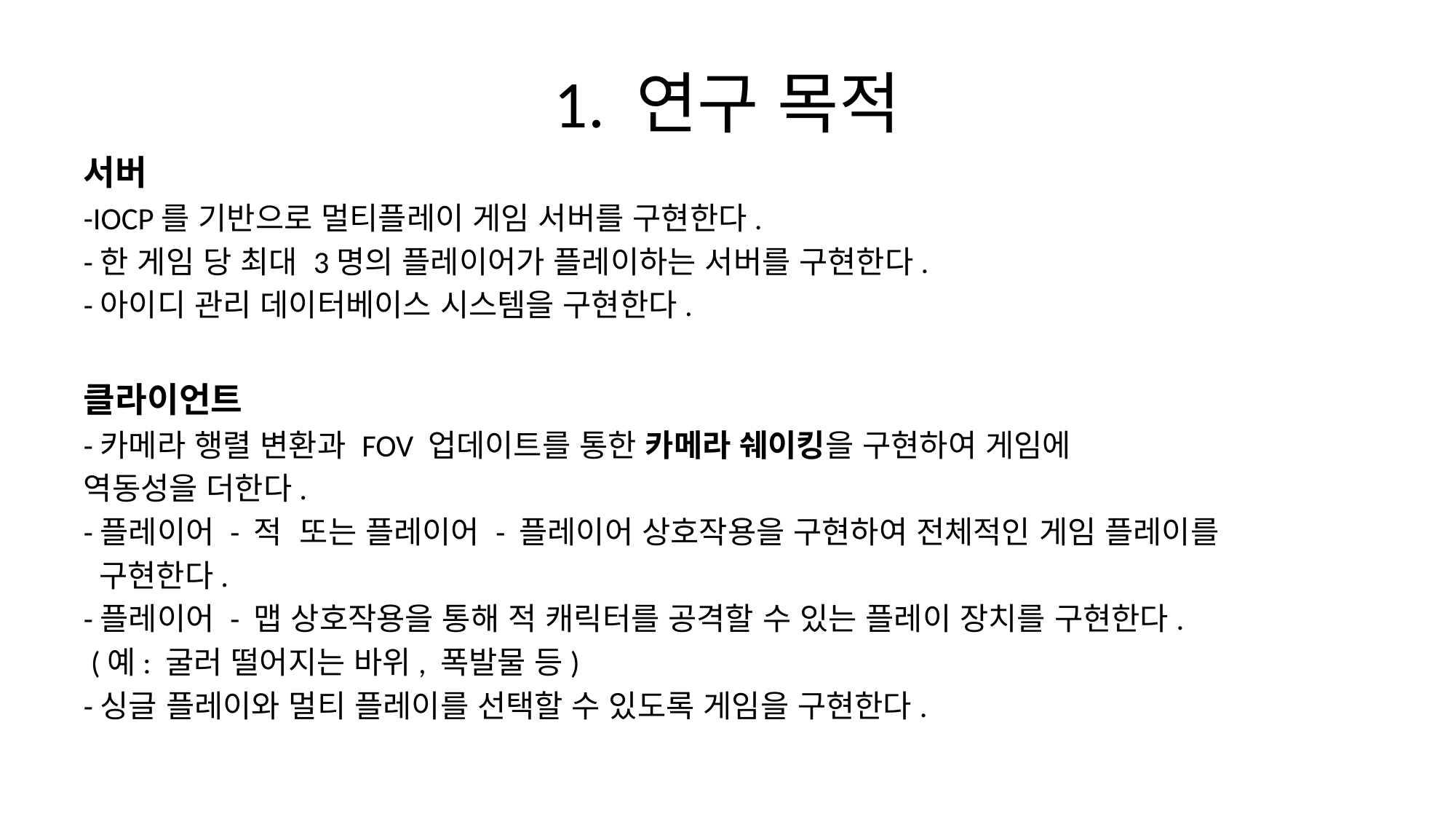

# 1. 연구 목적
서버
-IOCP를 기반으로 멀티플레이 게임 서버를 구현한다.
-한 게임 당 최대 3명의 플레이어가 플레이하는 서버를 구현한다.
-아이디 관리 데이터베이스 시스템을 구현한다.

클라이언트
-카메라 행렬 변환과 FOV 업데이트를 통한 카메라 쉐이킹을 구현하여 게임에
역동성을 더한다.
-플레이어 - 적  또는 플레이어 - 플레이어 상호작용을 구현하여 전체적인 게임 플레이를
 구현한다.
-플레이어 - 맵 상호작용을 통해 적 캐릭터를 공격할 수 있는 플레이 장치를 구현한다.
 (예: 굴러 떨어지는 바위, 폭발물 등)
-싱글 플레이와 멀티 플레이를 선택할 수 있도록 게임을 구현한다.